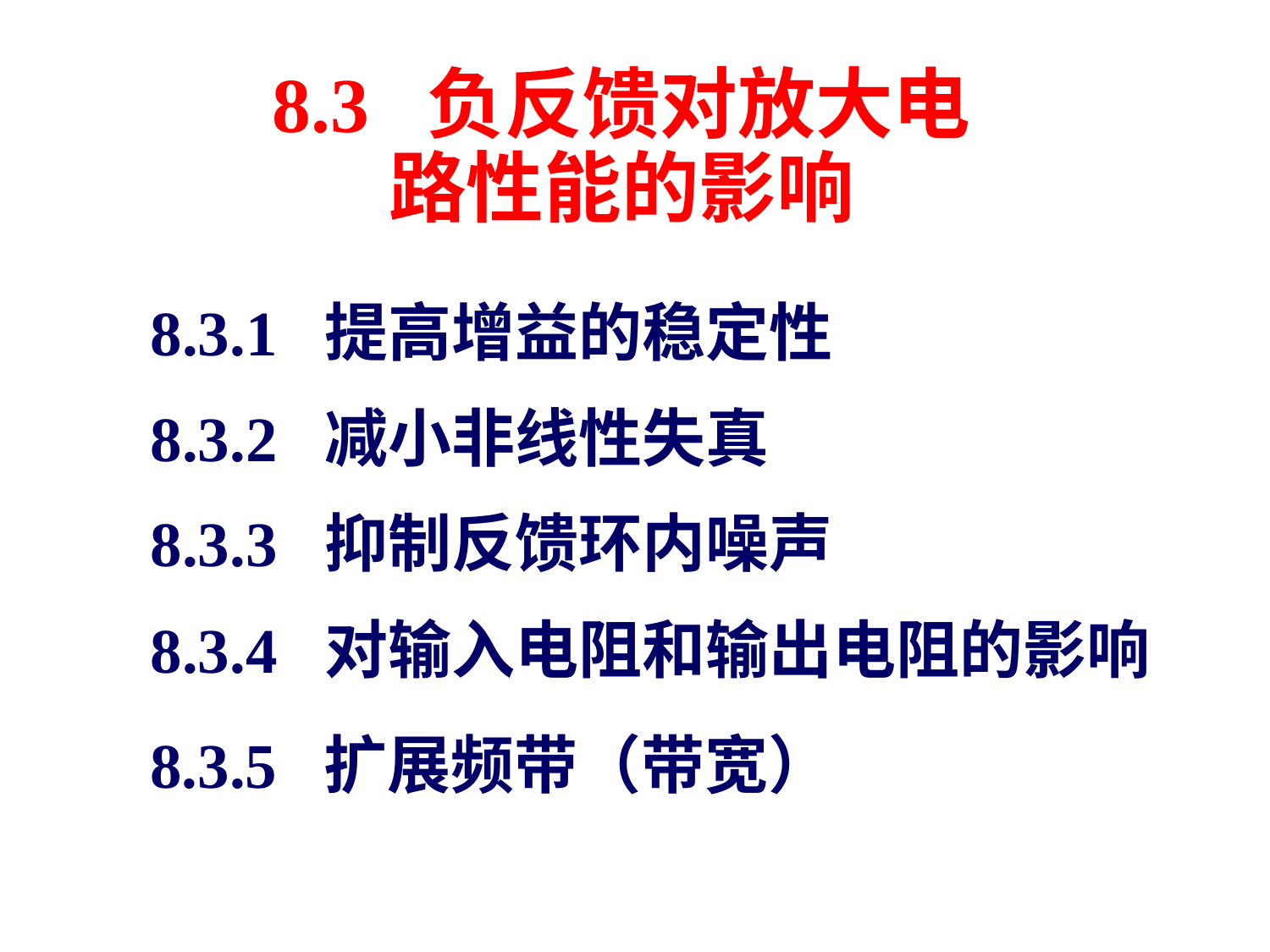

8.3  负反馈对放大电路性能的影响
8.3.1  提高增益的稳定性
8.3.2  减小非线性失真
8.3.3  抑制反馈环内噪声
8.3.4  对输入电阻和输出电阻的影响
8.3.5  扩展频带（带宽）